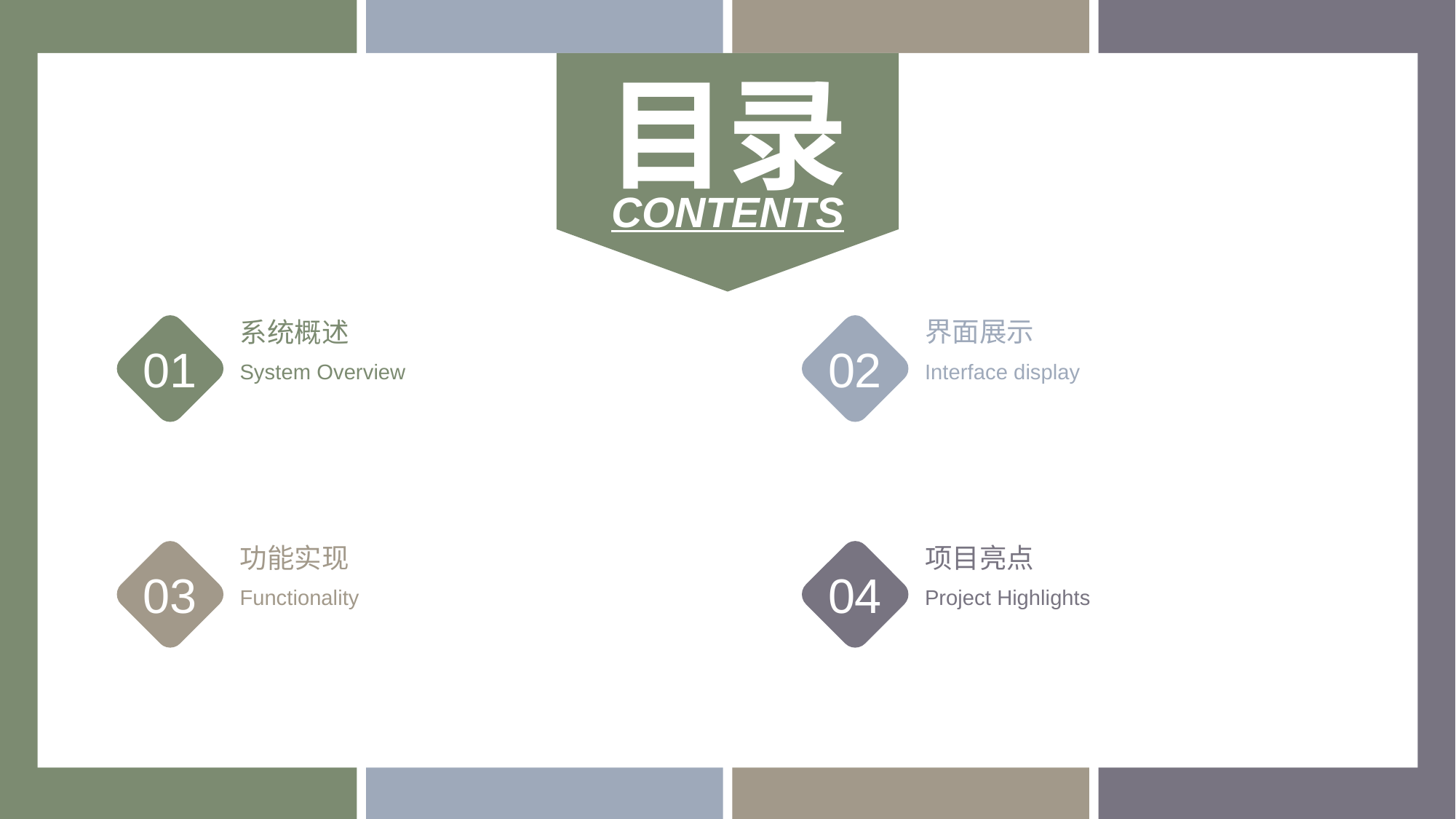

行业PPT模板http://www.1ppt.com/hangye/

目录
CONTENTS

界面展示

02
Interface display
系统概述

01
System Overview
功能实现

03
Functionality
项目亮点

04
Project Highlights